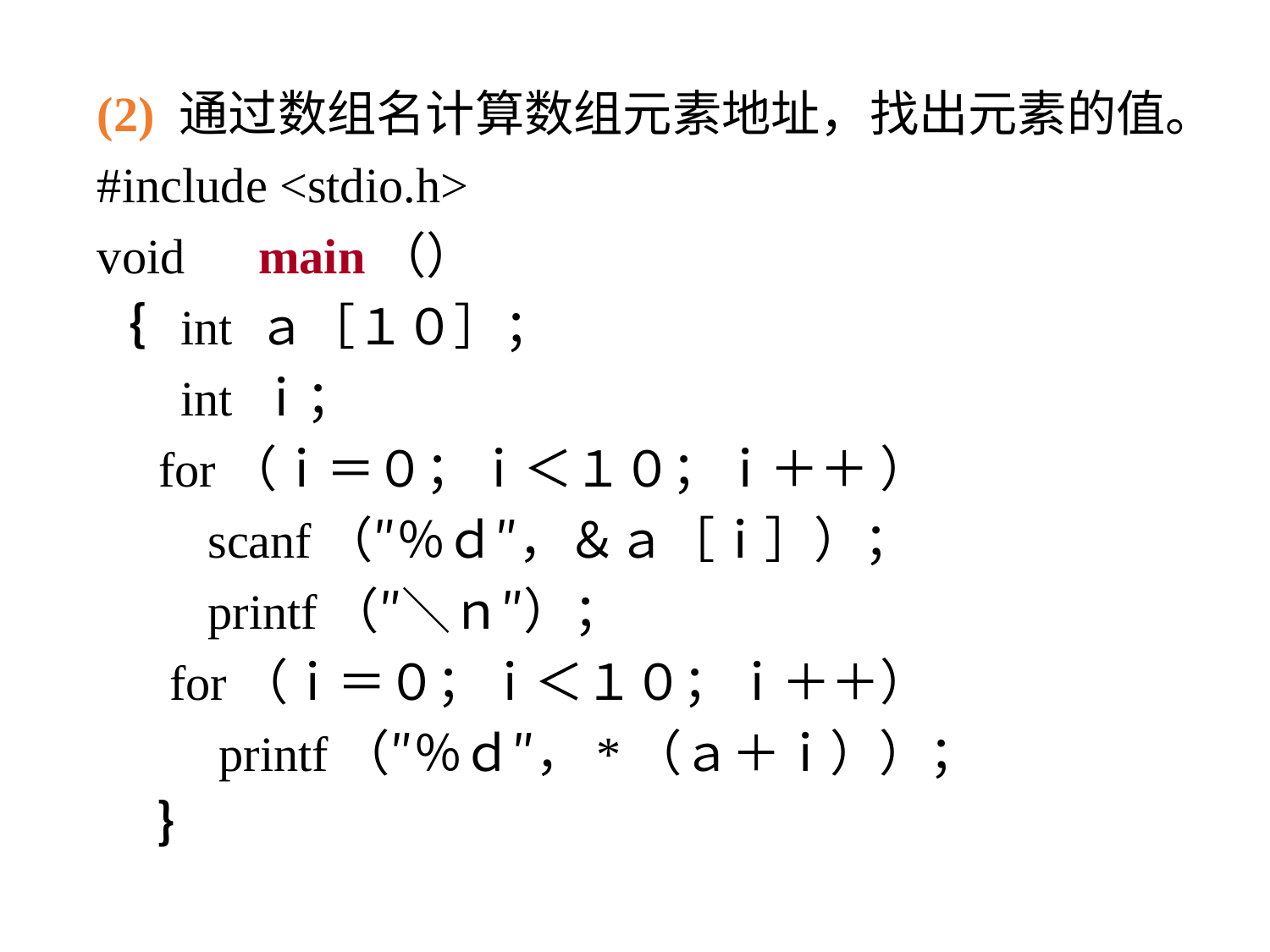

(2) 通过数组名计算数组元素地址，找出元素的值。
#include <stdio.h>
void　main（）
｛  int ａ［１０］；
　  int ｉ；
　for（ｉ＝０；ｉ＜１０；ｉ＋＋ ）
　　scanf（″％ｄ″，＆ａ［ｉ］）；
　　printf（″＼ｎ″）；
　 for（ｉ＝０；ｉ＜１０；ｉ＋＋）
　　 printf（″％ｄ″，*（ａ＋ｉ））；
　 ｝